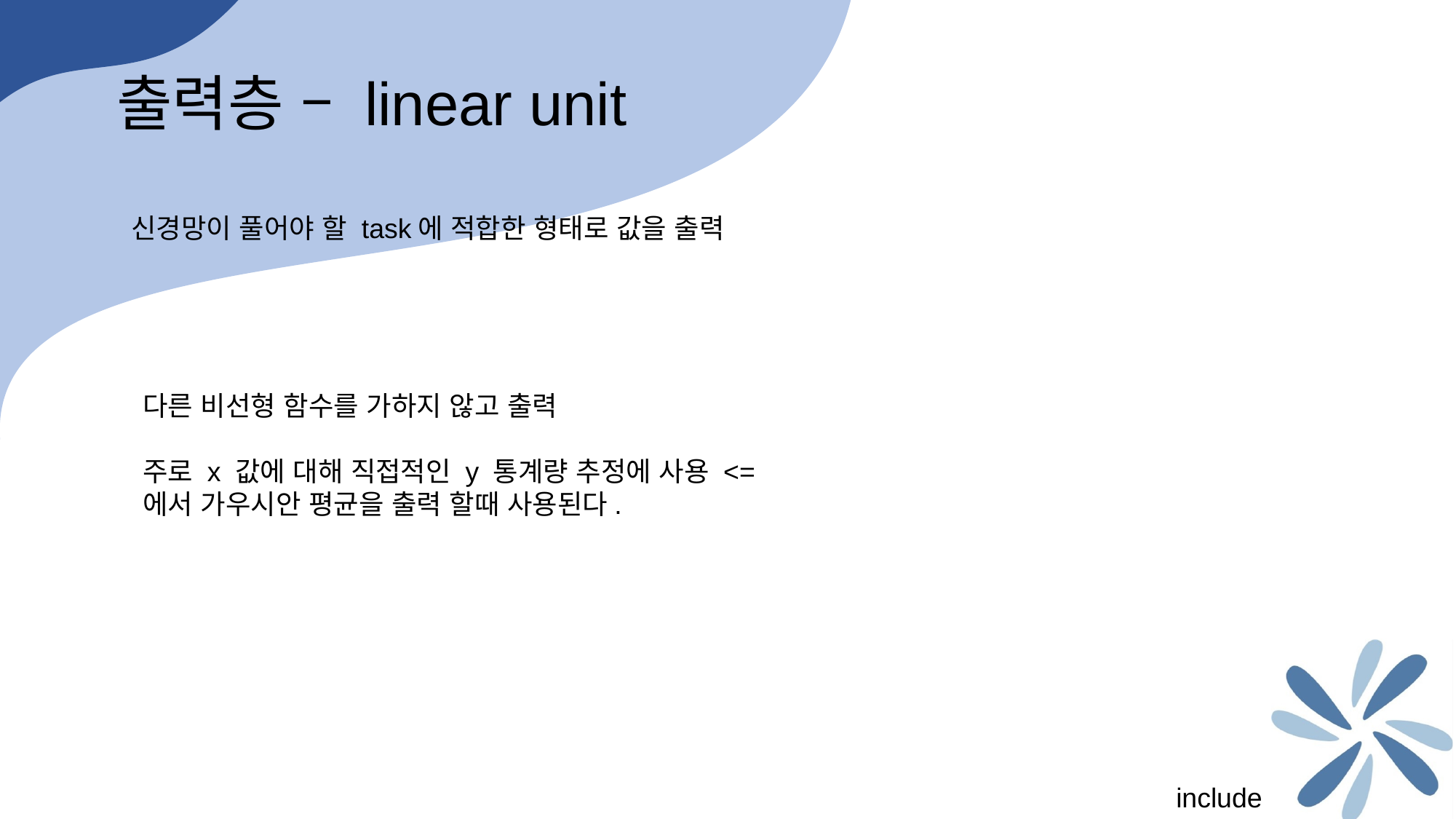

출력층 – linear unit
신경망이 풀어야 할 task에 적합한 형태로 값을 출력
다른 비선형 함수를 가하지 않고 출력

주로 x 값에 대해 직접적인 y 통계량 추정에 사용 <=
에서 가우시안 평균을 출력 할때 사용된다.